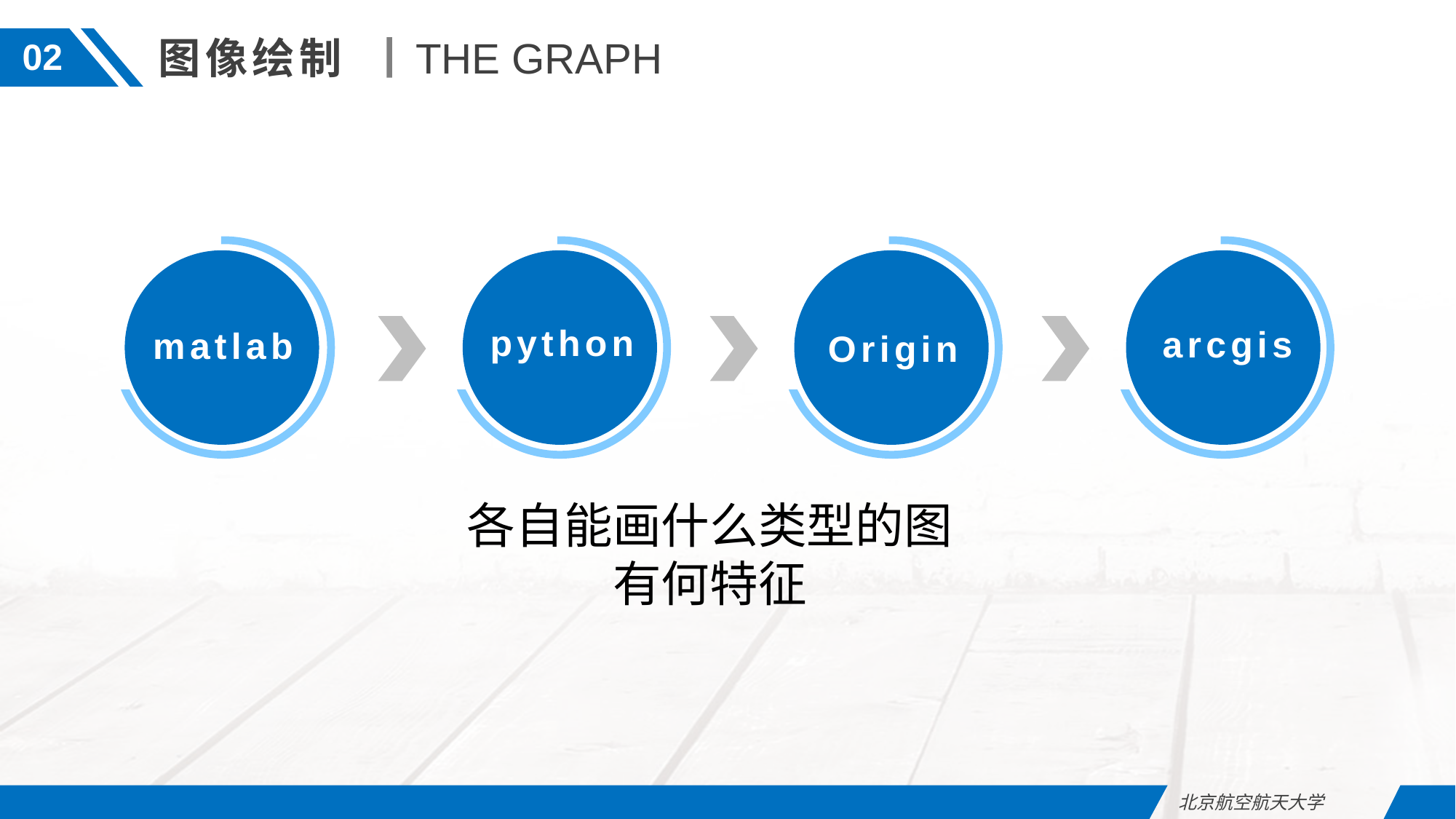

图像绘制
THE GRAPH

02

matlab

python

Origin

arcgis

各自能画什么类型的图
有何特征

北京航空航天大学